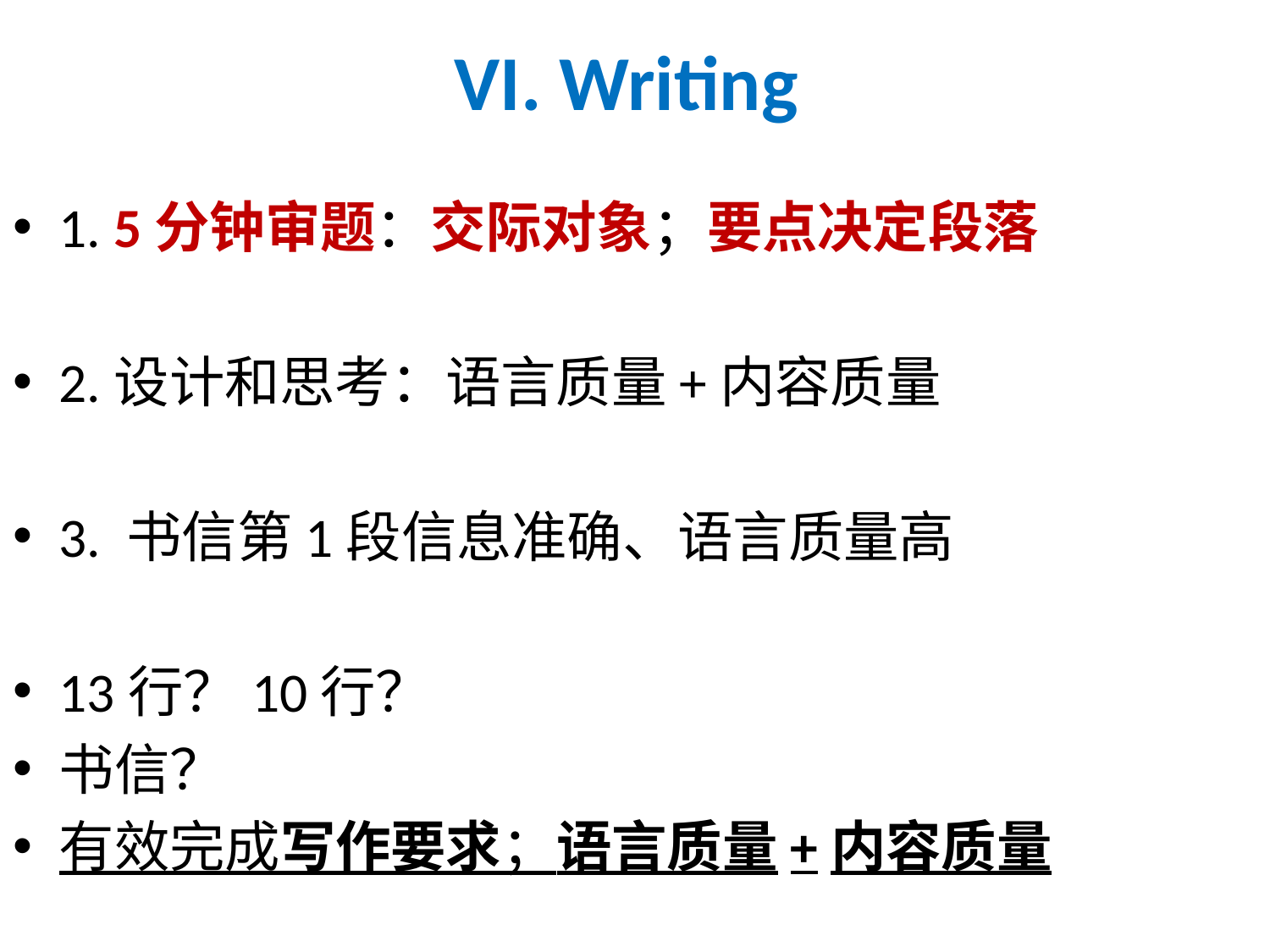

# VI. Writing
1. 5分钟审题：交际对象；要点决定段落

2.设计和思考：语言质量+内容质量

3. 书信第1段信息准确、语言质量高

13行？10行？
书信？
有效完成写作要求；语言质量+内容质量